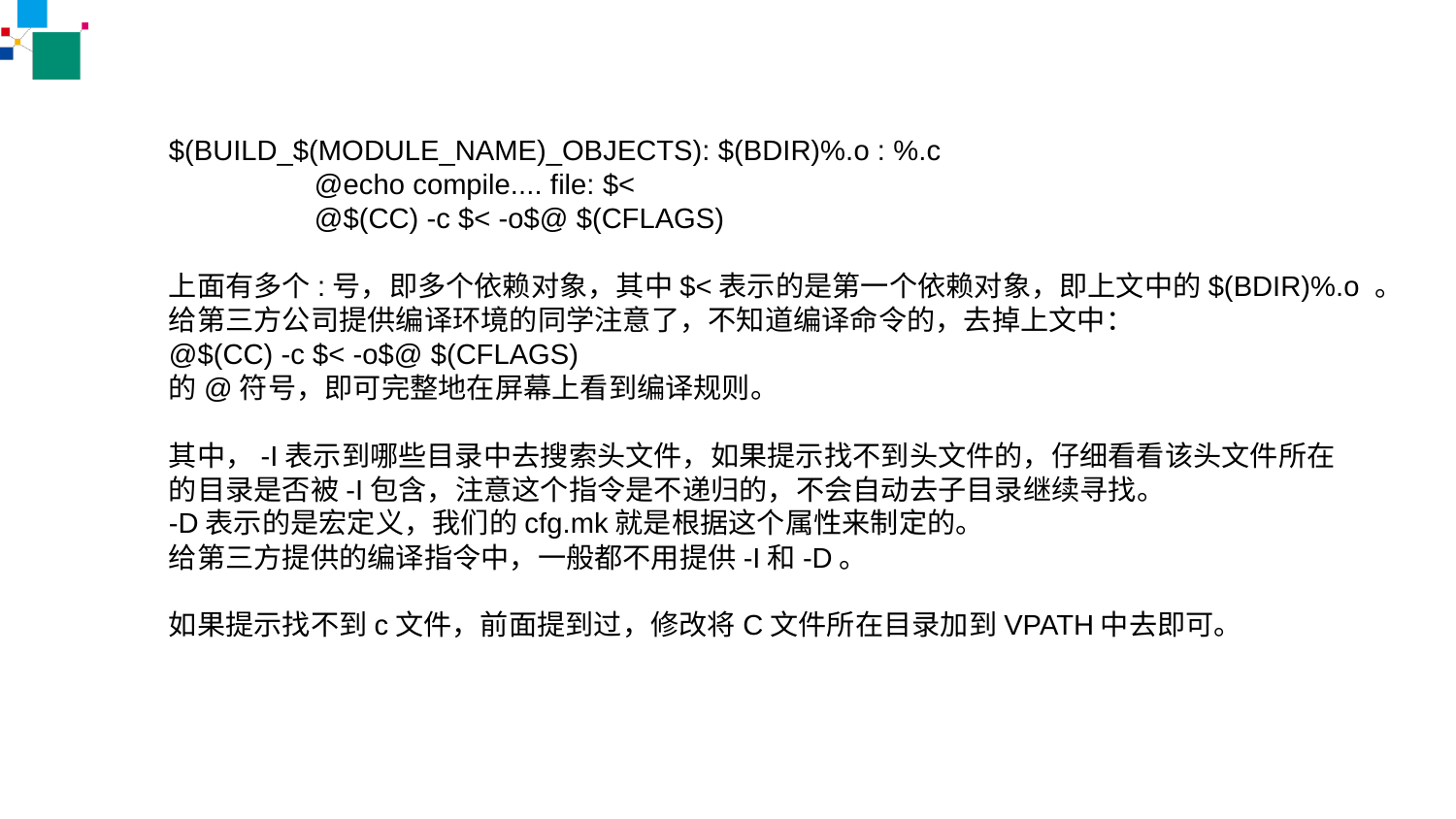

$(BUILD_$(MODULE_NAME)_OBJECTS): $(BDIR)%.o : %.c
	@echo compile.... file: $<
	@$(CC) -c $< -o$@ $(CFLAGS)

上面有多个:号，即多个依赖对象，其中$<表示的是第一个依赖对象，即上文中的$(BDIR)%.o 。
给第三方公司提供编译环境的同学注意了，不知道编译命令的，去掉上文中：
@$(CC) -c $< -o$@ $(CFLAGS)
的@符号，即可完整地在屏幕上看到编译规则。

其中，-I表示到哪些目录中去搜索头文件，如果提示找不到头文件的，仔细看看该头文件所在
的目录是否被-I包含，注意这个指令是不递归的，不会自动去子目录继续寻找。
-D表示的是宏定义，我们的cfg.mk就是根据这个属性来制定的。
给第三方提供的编译指令中，一般都不用提供-I和-D。

如果提示找不到c文件，前面提到过，修改将C文件所在目录加到VPATH中去即可。